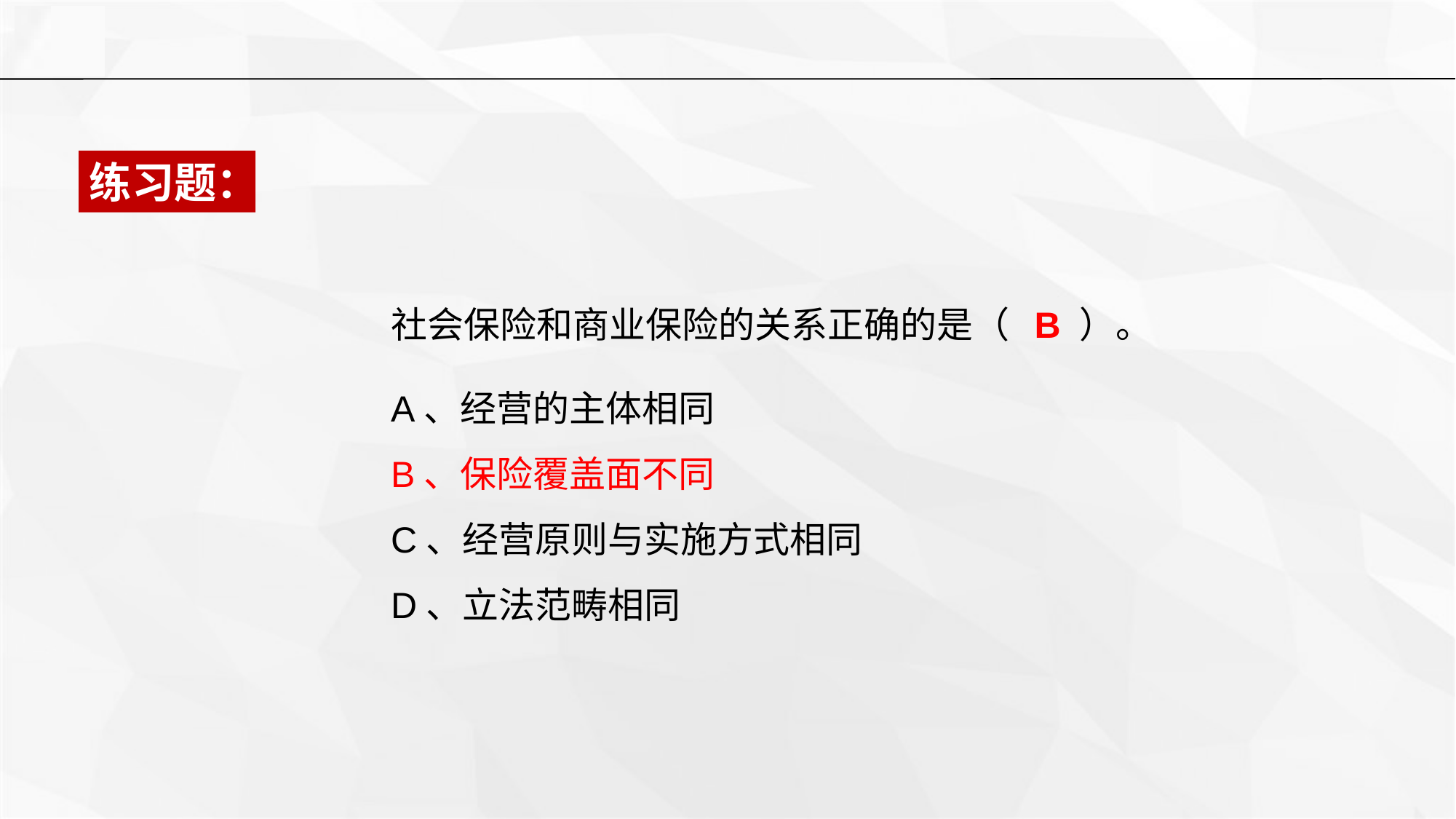

练习题：
社会保险和商业保险的关系正确的是（  B ）。
A、经营的主体相同
B、保险覆盖面不同
C、经营原则与实施方式相同
D、立法范畴相同